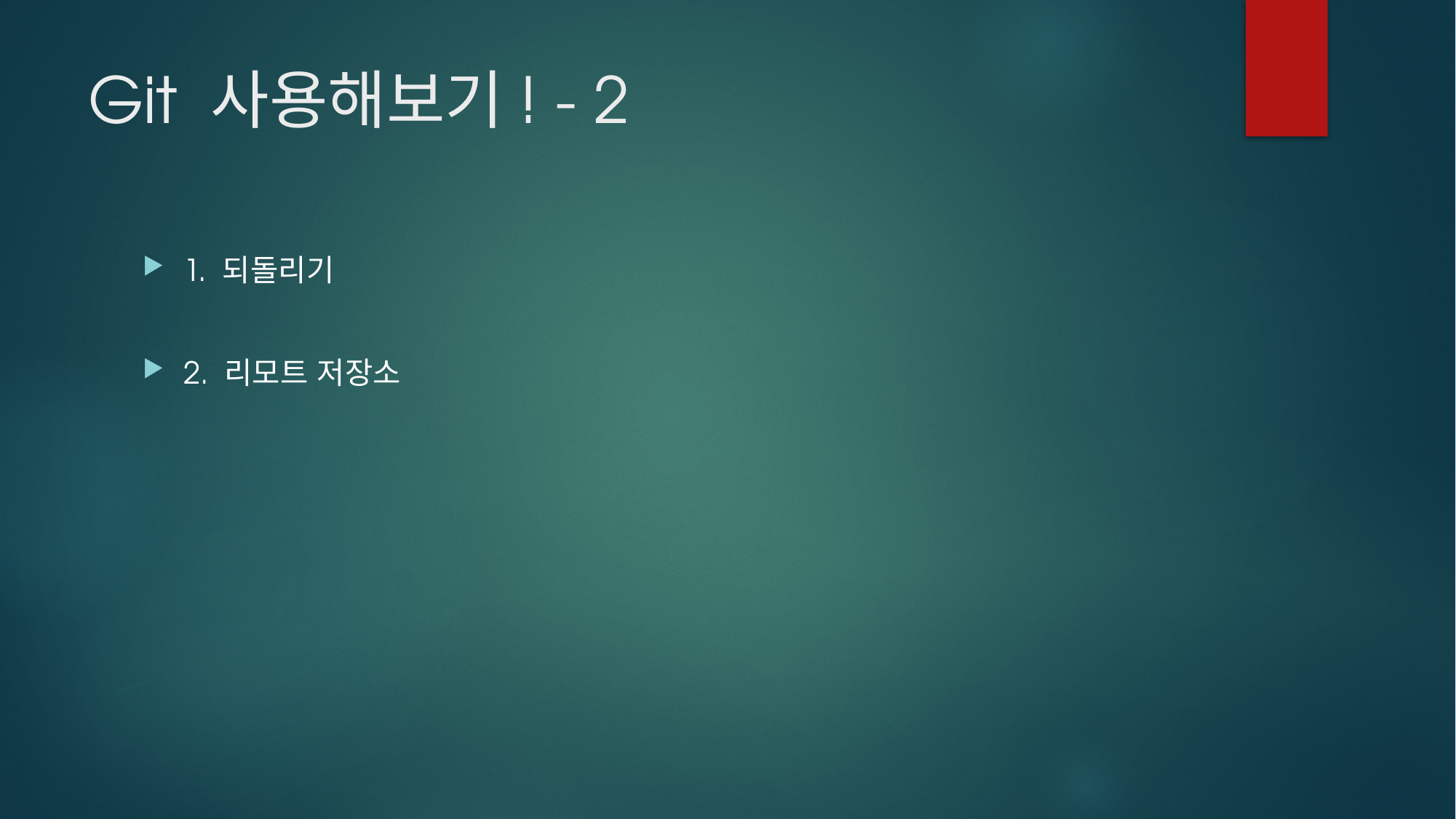

# Git 사용해보기! - 2
1. 되돌리기

2. 리모트 저장소